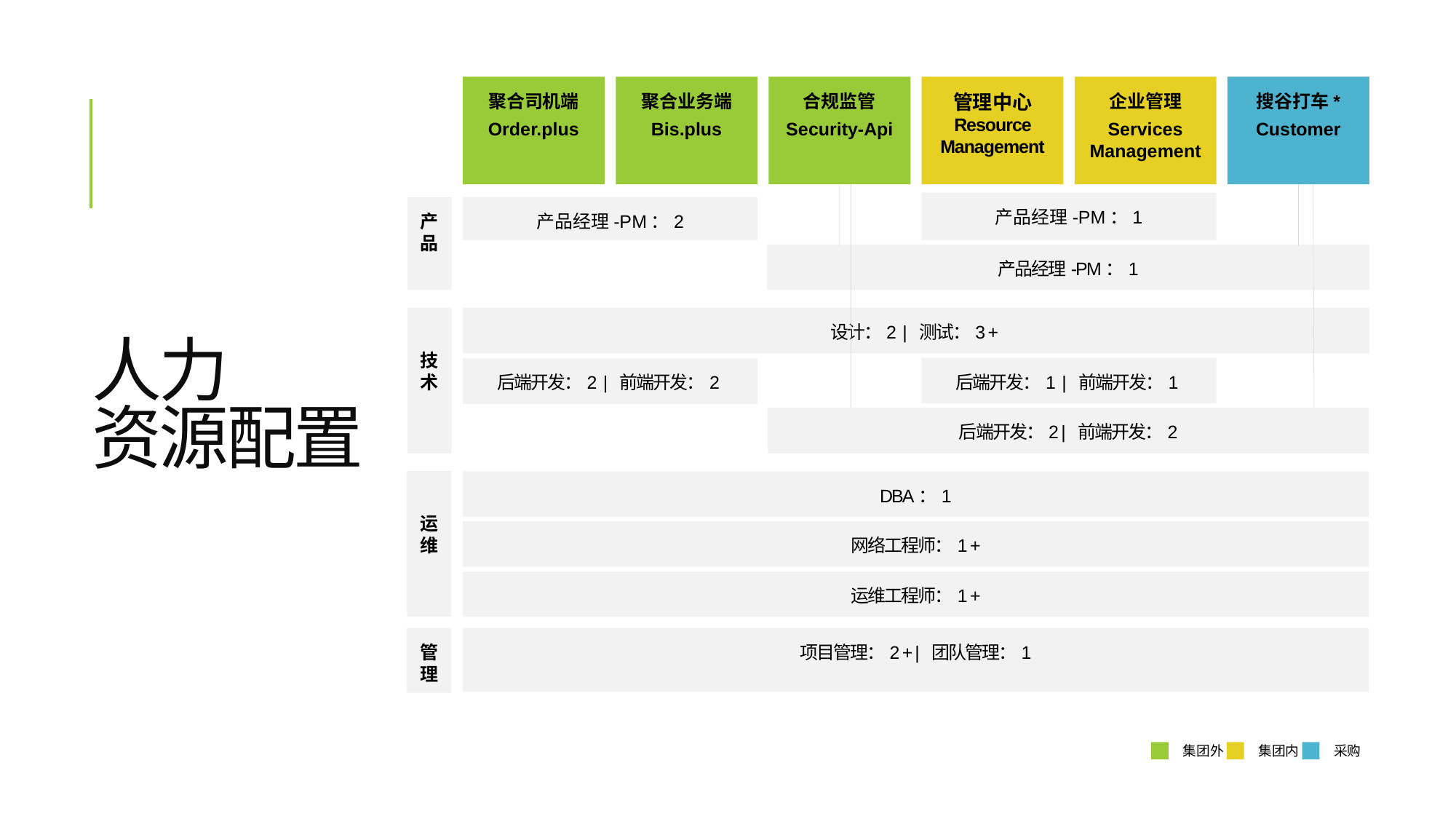

聚合司机端
Order.plus
聚合业务端
Bis.plus
合规监管
Security-Api
管理中心
Resource Management
企业管理
Services Management
搜谷打车*
Customer
# 人力 资源配置
产品经理-PM：1
产品
产品经理-PM：2
产品经理-PM：1

技术
设计：2  |  测试：3 +
后端开发：1  |  前端开发：1
后端开发：2  |  前端开发：2
后端开发：2 |  前端开发：2

运维
DBA：1
网络工程师：1 +
运维工程师：1 +
管理
项目管理：2 + |  团队管理：1
集团外
集团内
采购